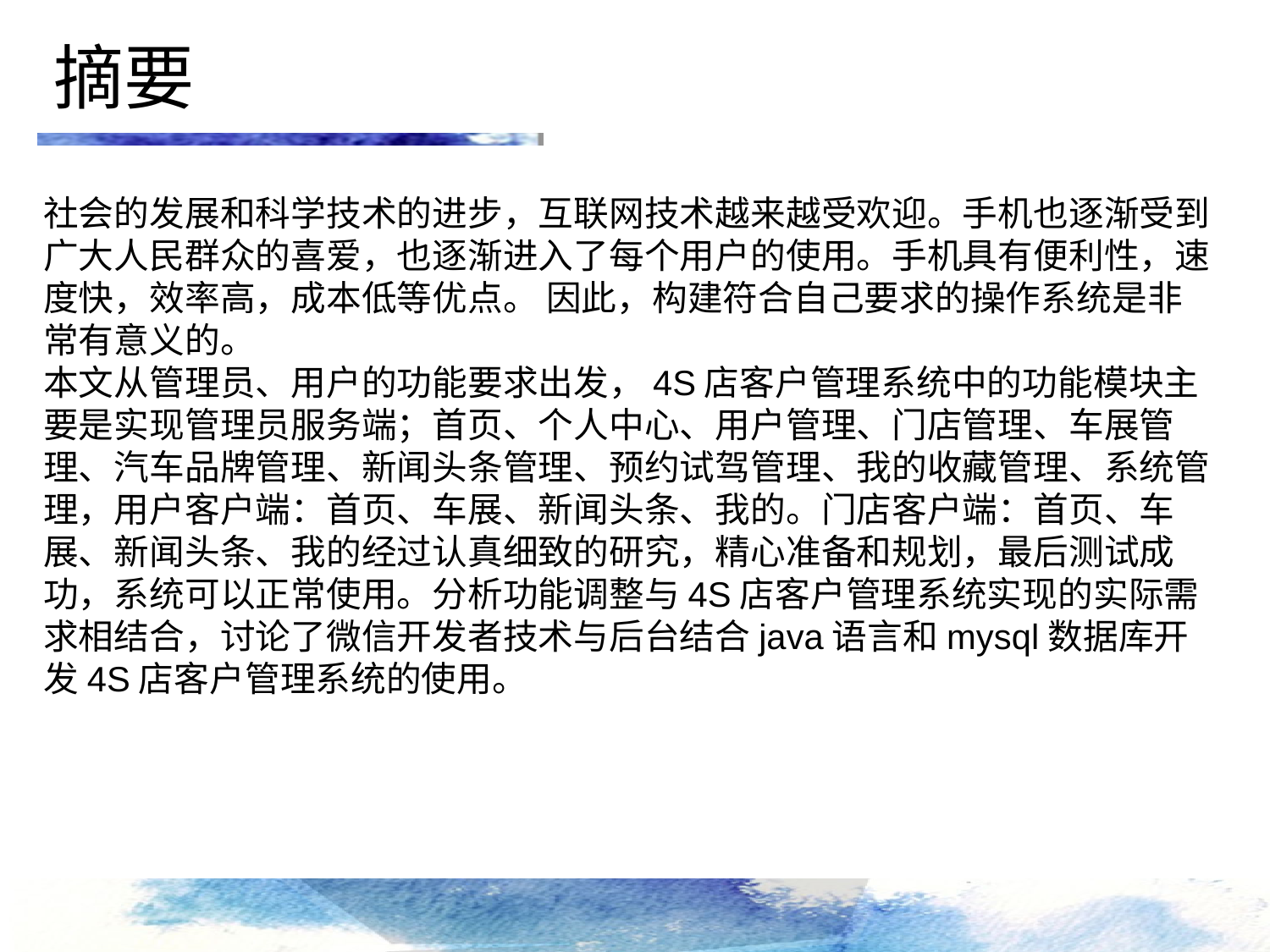

摘要
社会的发展和科学技术的进步，互联网技术越来越受欢迎。手机也逐渐受到广大人民群众的喜爱，也逐渐进入了每个用户的使用。手机具有便利性，速度快，效率高，成本低等优点。 因此，构建符合自己要求的操作系统是非常有意义的。
本文从管理员、用户的功能要求出发，4S店客户管理系统中的功能模块主要是实现管理员服务端；首页、个人中心、用户管理、门店管理、车展管理、汽车品牌管理、新闻头条管理、预约试驾管理、我的收藏管理、系统管理，用户客户端：首页、车展、新闻头条、我的。门店客户端：首页、车展、新闻头条、我的经过认真细致的研究，精心准备和规划，最后测试成功，系统可以正常使用。分析功能调整与4S店客户管理系统实现的实际需求相结合，讨论了微信开发者技术与后台结合java语言和mysql数据库开发4S店客户管理系统的使用。
点击添加文本
点击添加文本
点击添加文本

点击添加文本